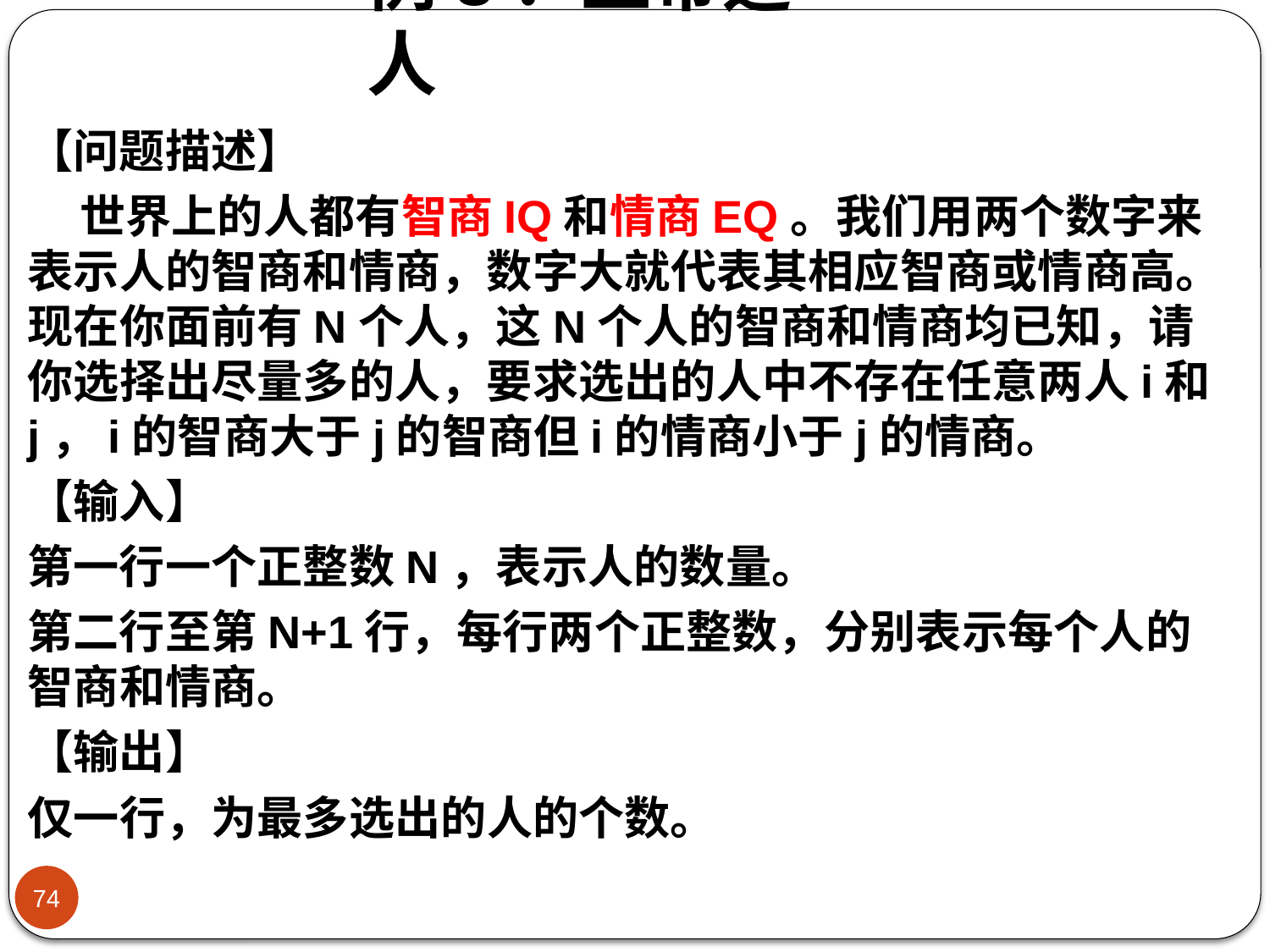

# 例3：上帝选人
【问题描述】
    世界上的人都有智商IQ和情商EQ。我们用两个数字来表示人的智商和情商，数字大就代表其相应智商或情商高。现在你面前有N个人，这N个人的智商和情商均已知，请你选择出尽量多的人，要求选出的人中不存在任意两人i和j，i的智商大于j的智商但i的情商小于j的情商。
【输入】
第一行一个正整数N，表示人的数量。
第二行至第N+1行，每行两个正整数，分别表示每个人的智商和情商。
【输出】
仅一行，为最多选出的人的个数。

74